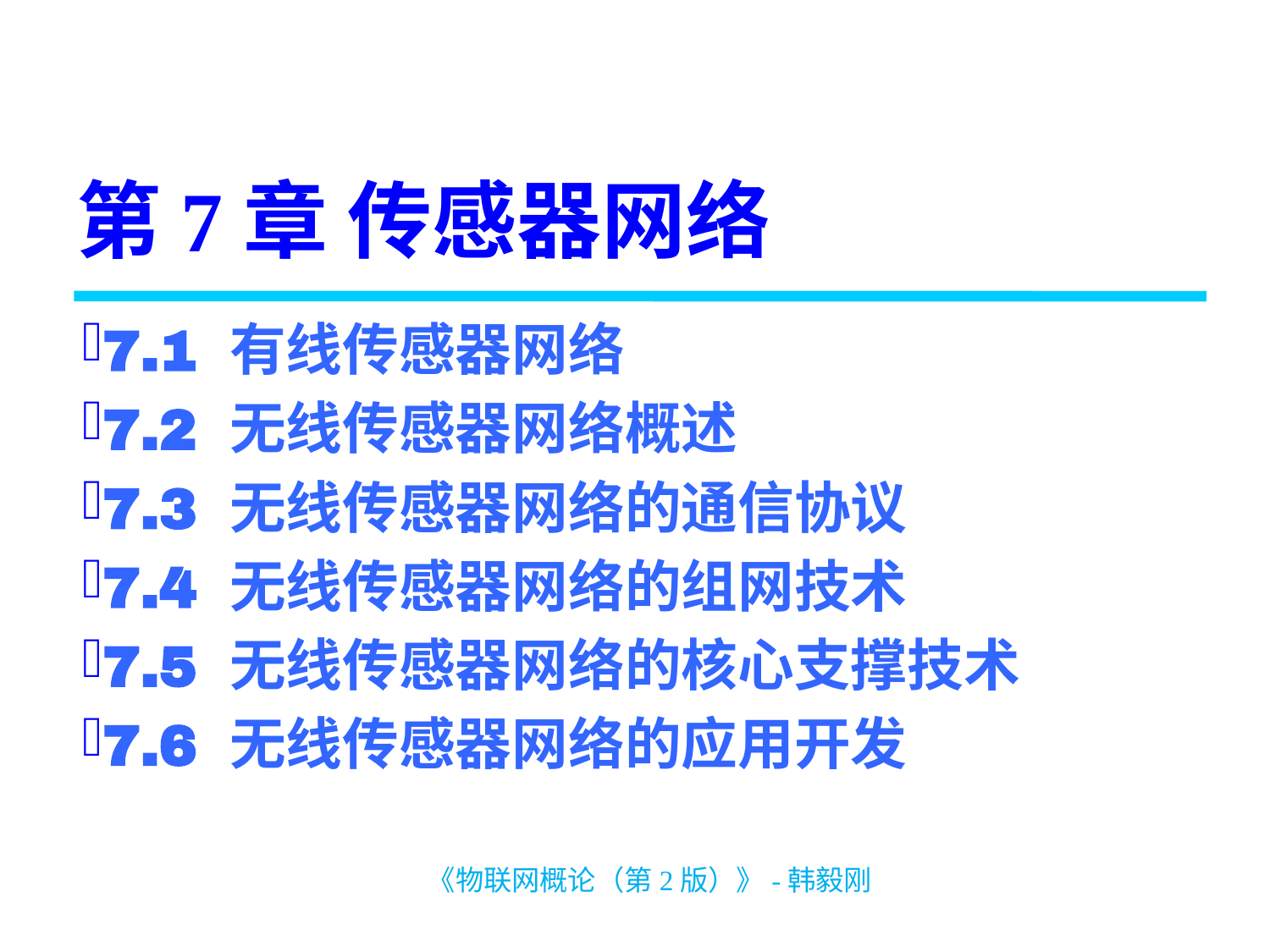

# 第7章 传感器网络
7.1 有线传感器网络
7.2 无线传感器网络概述
7.3 无线传感器网络的通信协议
7.4 无线传感器网络的组网技术
7.5 无线传感器网络的核心支撑技术
7.6 无线传感器网络的应用开发